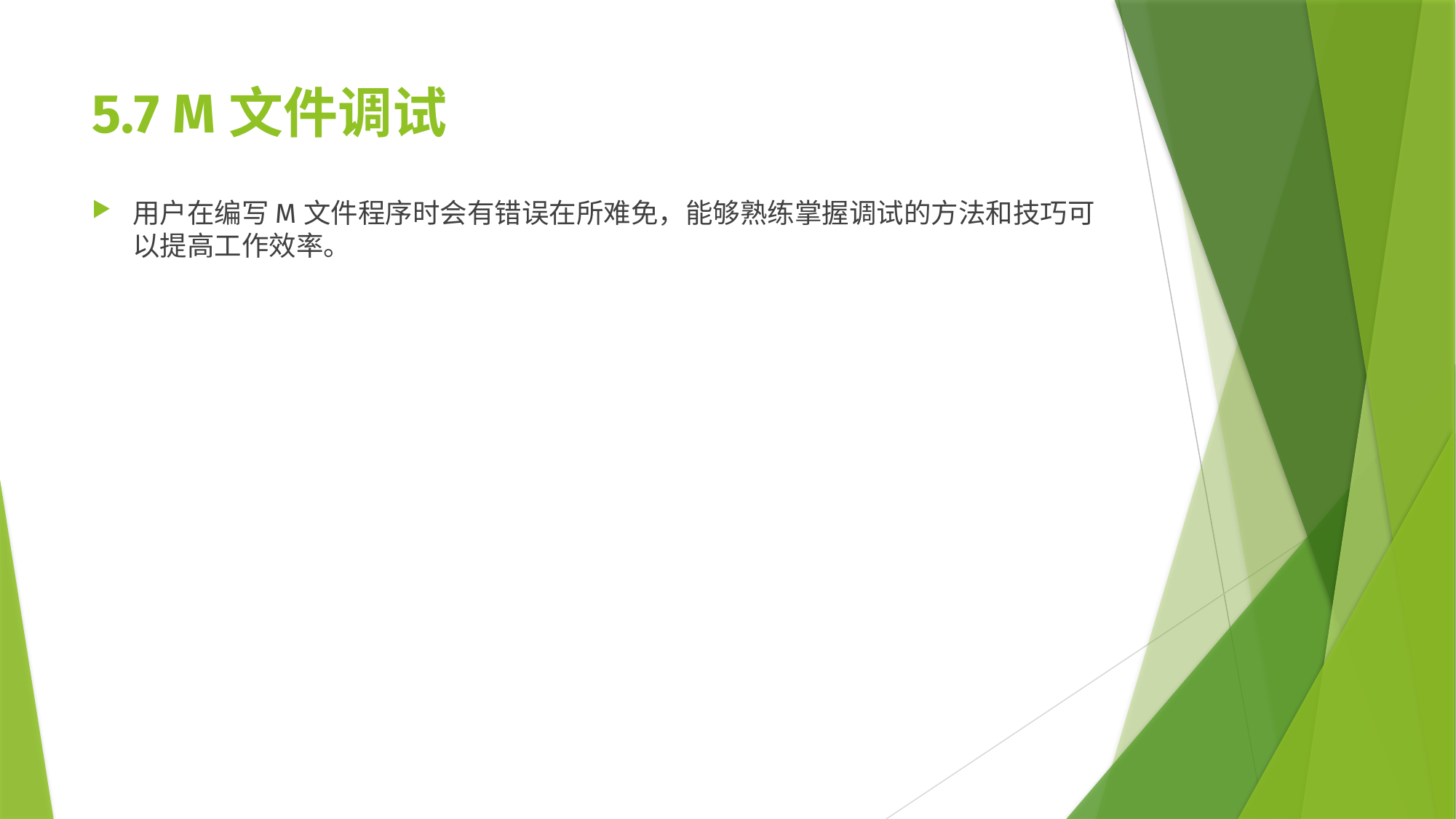

# 5.7 M文件调试
用户在编写M文件程序时会有错误在所难免，能够熟练掌握调试的方法和技巧可以提高工作效率。